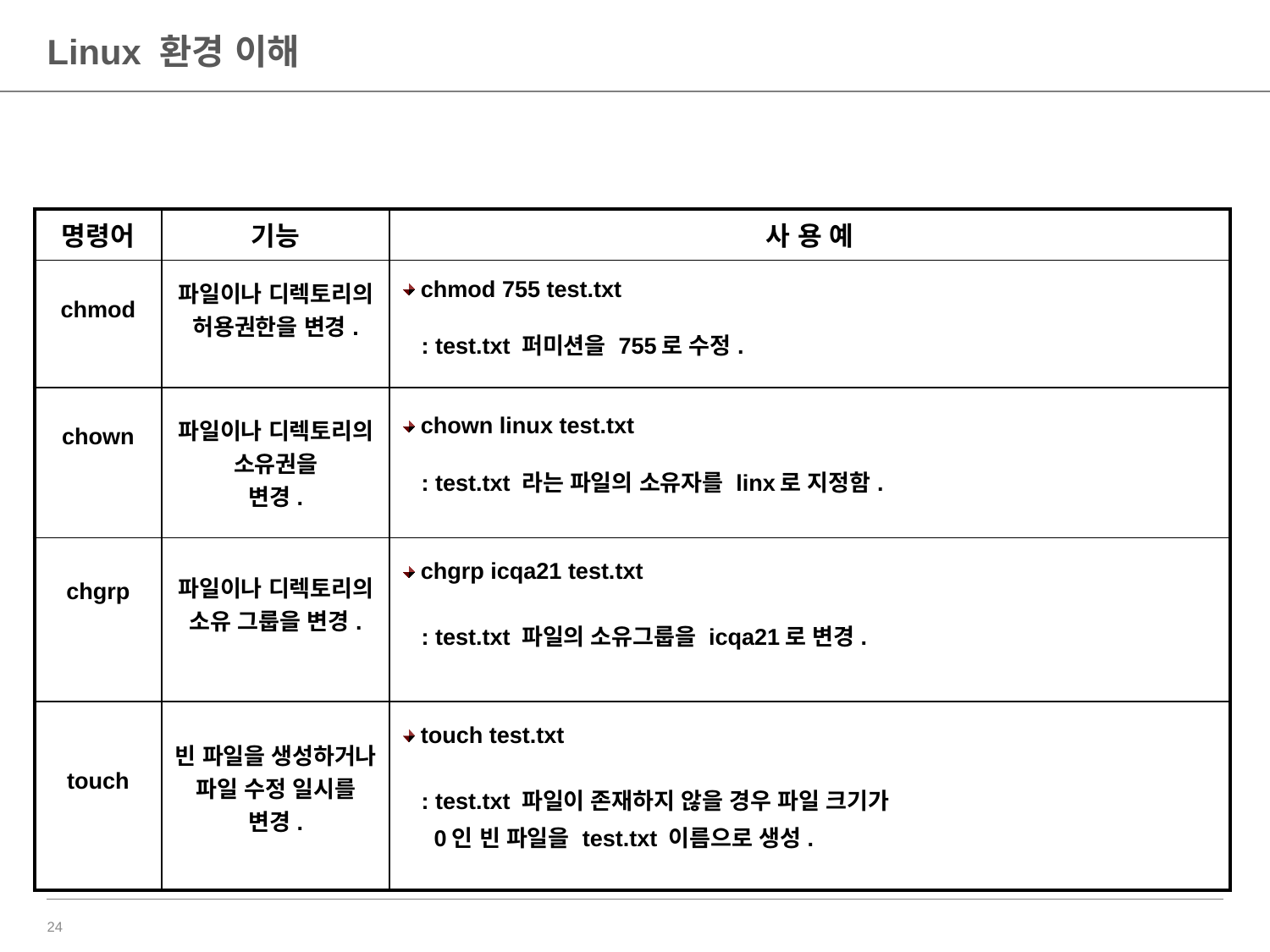

# Linux 환경 이해
| 명령어 | 기능 | 사 용 예 |
| --- | --- | --- |
| chmod | 파일이나 디렉토리의 허용권한을 변경. | chmod 755 test.txt : test.txt 퍼미션을 755로 수정. |
| chown | 파일이나 디렉토리의 소유권을 변경. | chown linux test.txt : test.txt 라는 파일의 소유자를 linx로 지정함. |
| chgrp | 파일이나 디렉토리의 소유 그룹을 변경. | chgrp icqa21 test.txt : test.txt 파일의 소유그룹을 icqa21로 변경. |
| touch | 빈 파일을 생성하거나 파일 수정 일시를 변경. | touch test.txt : test.txt 파일이 존재하지 않을 경우 파일 크기가 0인 빈 파일을 test.txt 이름으로 생성. |